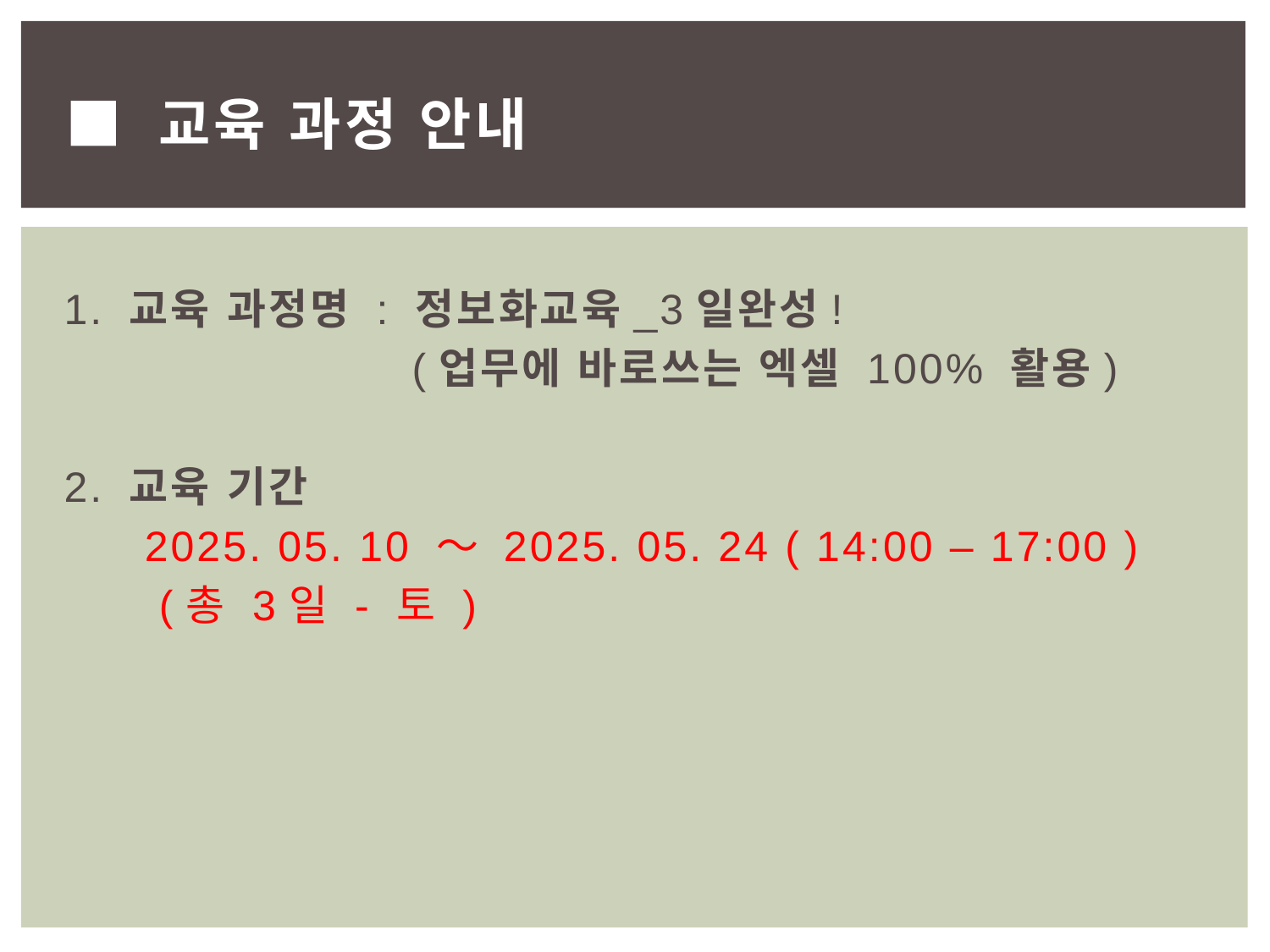

# ■ 교육 과정 안내
1. 교육 과정명 : 정보화교육_3일완성!
                        (업무에 바로쓰는 엑셀 100% 활용)

2. 교육 기간
      2025. 05. 10 ～ 2025. 05. 24 ( 14:00 – 17:00 )
       (총 3일 - 토 )